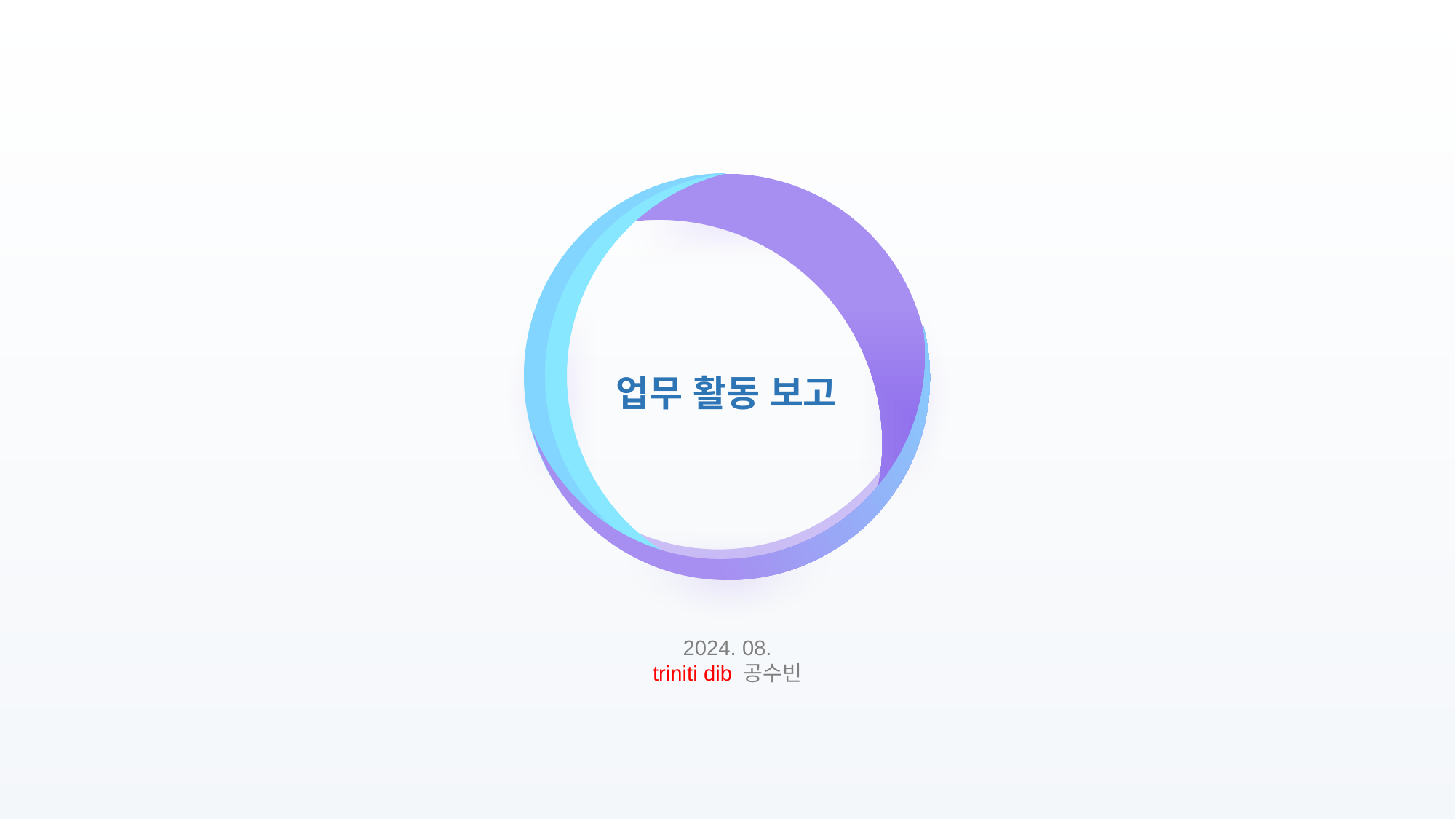

업무 활동 보고
2024. 08.
triniti dib 공수빈